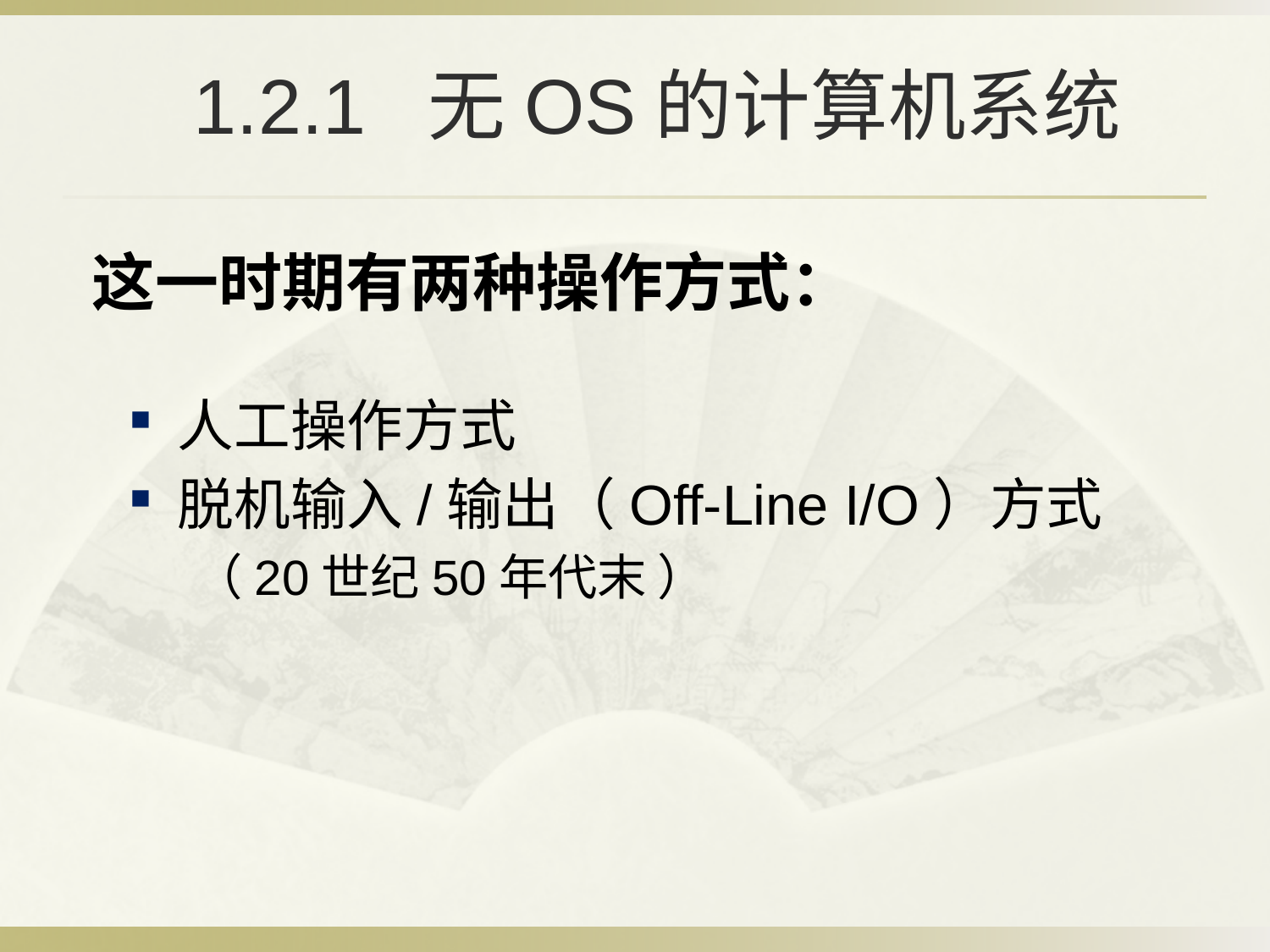

# 1.2.1  无OS的计算机系统
这一时期有两种操作方式：
人工操作方式
脱机输入/输出（Off-Line I/O）方式
（20世纪50年代末 ）
19